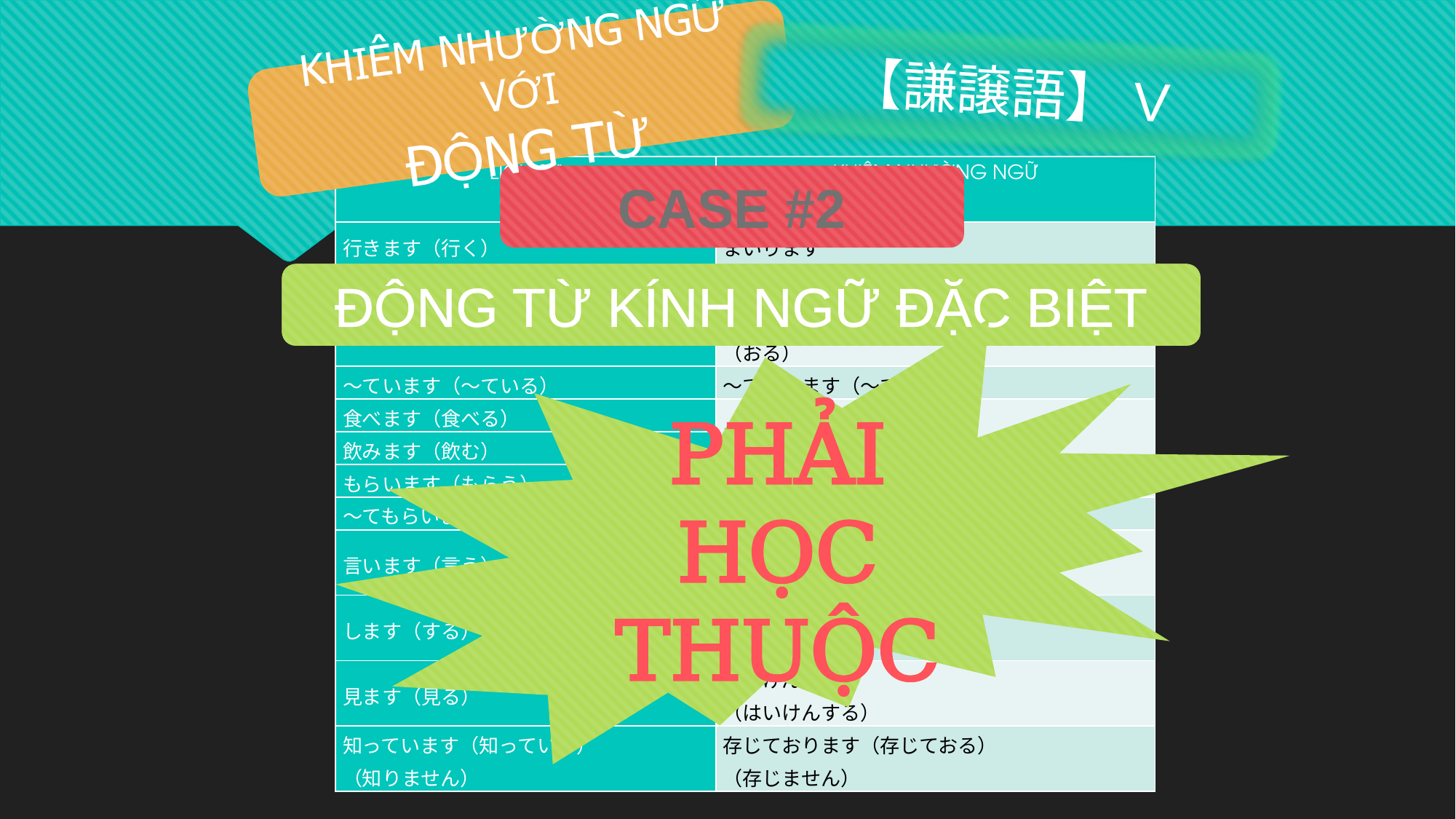

KHIÊM NHƯỜNG NGỮ VỚI
ĐỘNG TỪ
【謙譲語】V
| LỊCH SỰ （丁寧） | KHIÊM NHƯỜNG NGỮ （謙譲） |
| --- | --- |
| 行きます（行く） 来ます（来る） | まいります （まいる） |
| います（いる） | おります （おる） |
| ～ています（～ている） | ～ております（～ておる） |
| 食べます（食べる） | いただきます （いただく） |
| 飲みます（飲む） |  |
| もらいます（もらう） |  |
| ～てもらいます（～てもらう） | ～ていただきます（～ていただく） |
| 言います（言う） | もうします （もうす） |
| します（する） | いたします （いたす） |
| 見ます（見る） | はいけんします （はいけんする） |
| 知っています（知っている） （知りません） | 存じております（存じておる） （存じません） |
CASE #2
ĐỘNG TỪ KÍNH NGỮ ĐẶC BIỆT
PHẢI HỌC THUỘC